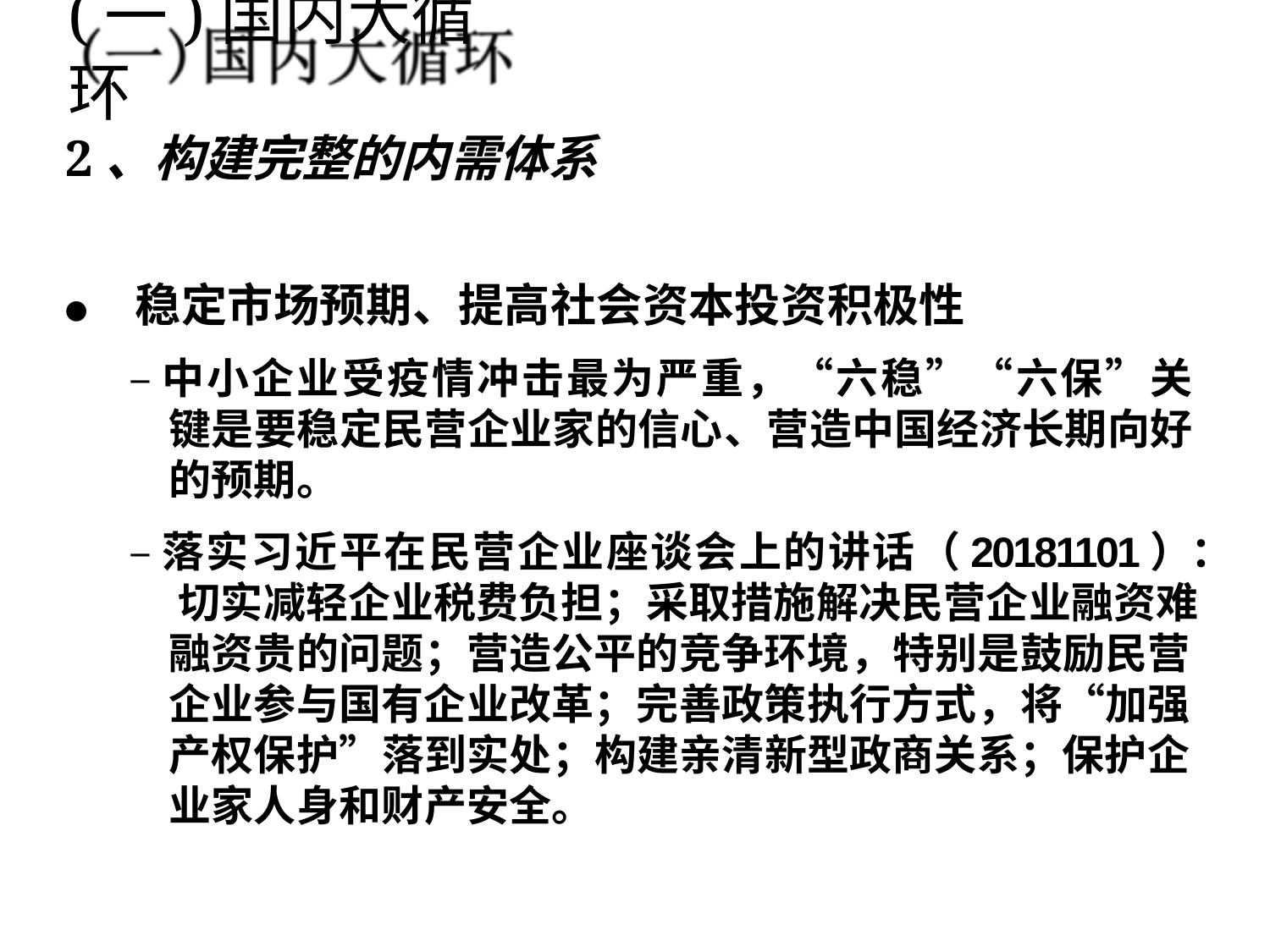

# (一)国内大循环
2、构建完整的内需体系

⚫ 稳定市场预期、提高社会资本投资积极性
–中小企业受疫情冲击最为严重，“六稳”“六保”关 键是要稳定民营企业家的信心、营造中国经济长期向好 的预期。
–落实习近平在民营企业座谈会上的讲话（20181101）：  切实减轻企业税费负担；采取措施解决民营企业融资难 融资贵的问题；营造公平的竞争环境，特别是鼓励民营 企业参与国有企业改革；完善政策执行方式，将“加强 产权保护”落到实处；构建亲清新型政商关系；保护企 业家人身和财产安全。